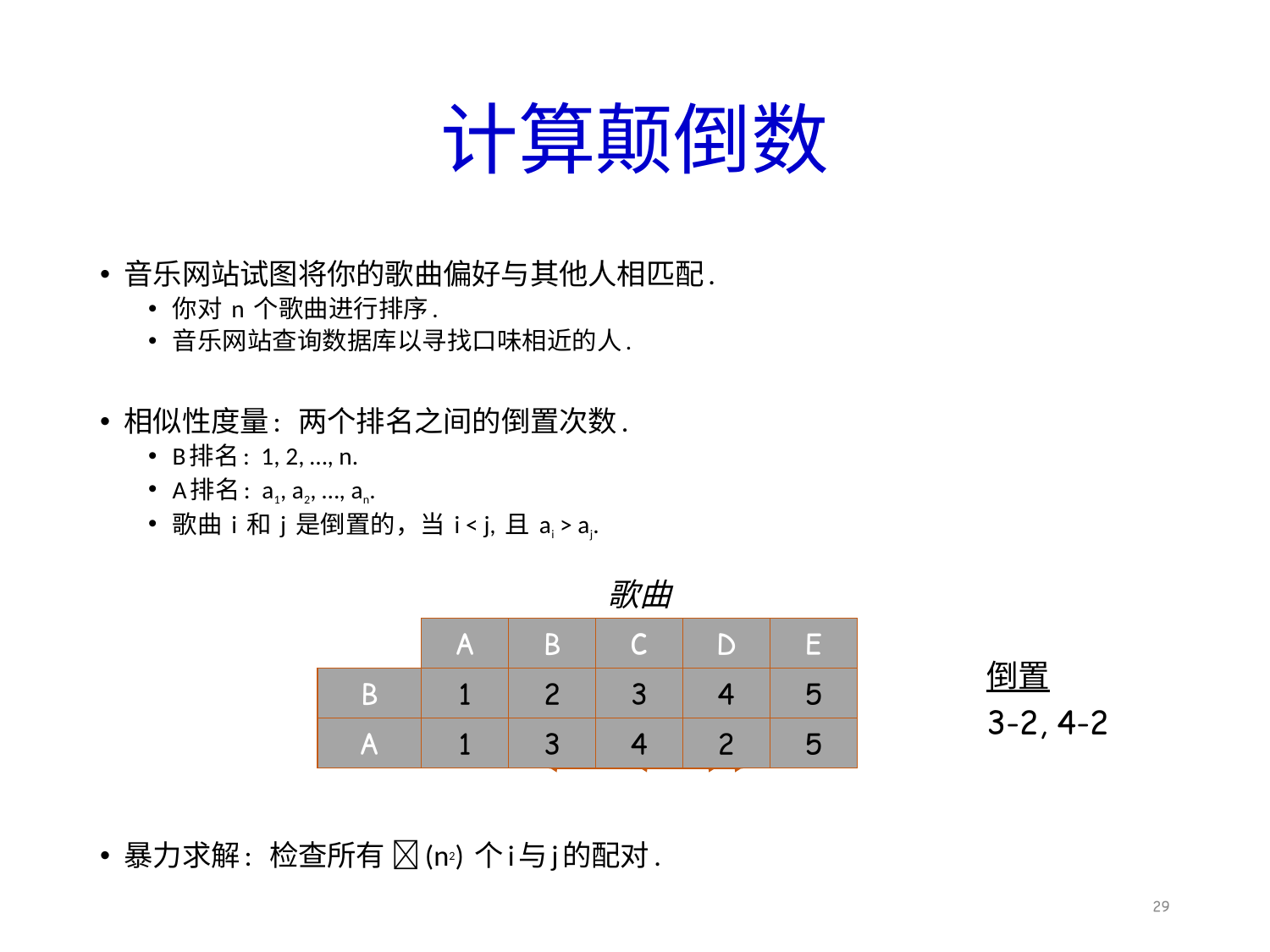

# 计算颠倒数
音乐网站试图将你的歌曲偏好与其他人相匹配.
你对 n 个歌曲进行排序.
音乐网站查询数据库以寻找口味相近的人.

相似性度量:  两个排名之间的倒置次数.
B排名:  1, 2, …, n.
A排名:  a1, a2, …, an.
歌曲 i 和 j 是倒置的，当 i < j, 且 ai > aj.

暴力求解:  检查所有 Θ(n2) 个i与j的配对.
歌曲
A
B
C
D
E
倒置
3-2, 4-2
B
1
2
3
4
5
A
1
3
4
2
5

29